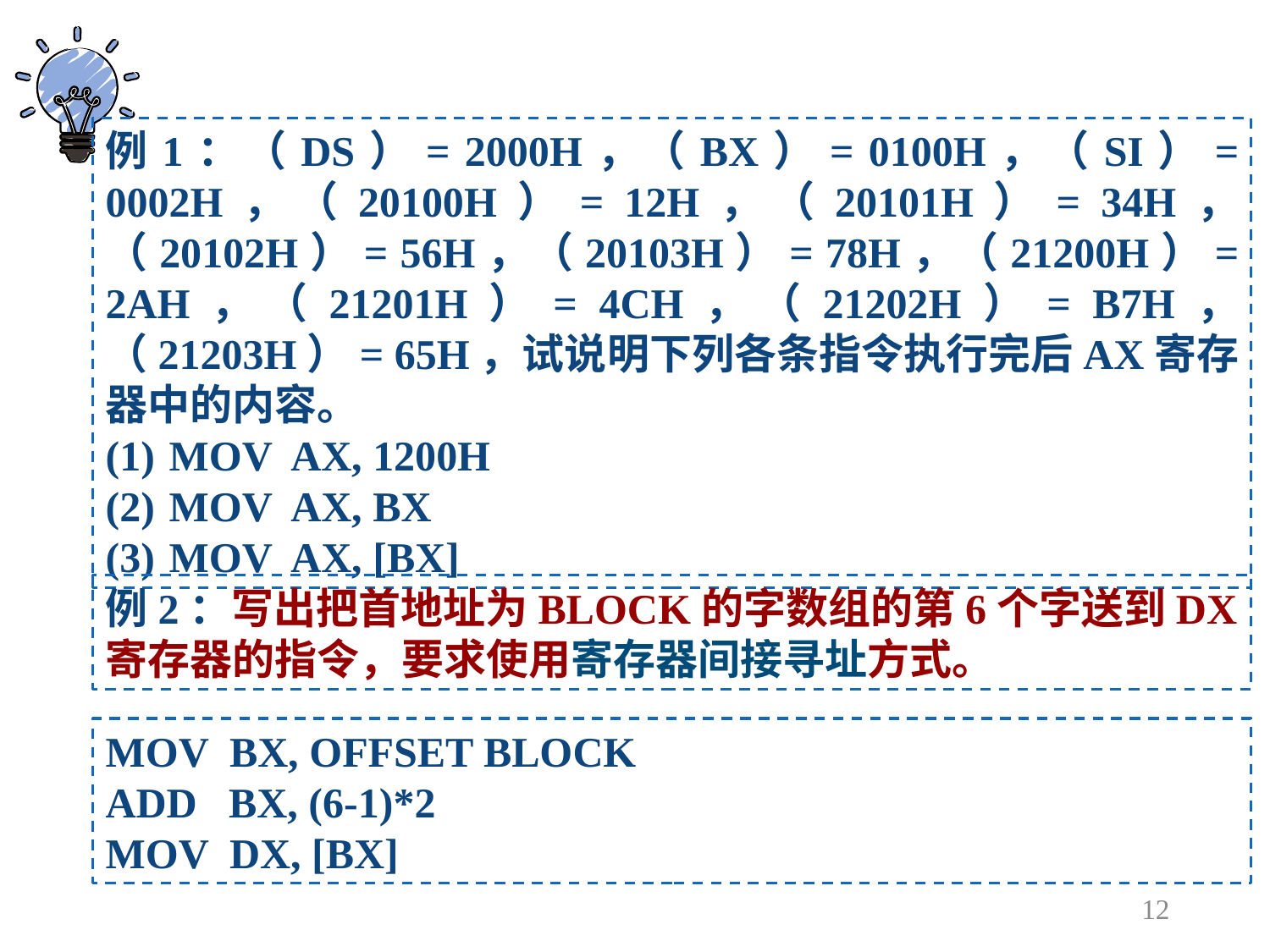

例1：（DS）= 2000H，（BX）= 0100H，（SI）= 0002H，（20100H）= 12H，（20101H）= 34H，（20102H）= 56H，（20103H）= 78H，（21200H）= 2AH，（21201H）= 4CH，（21202H）= B7H，（21203H）= 65H，试说明下列各条指令执行完后AX寄存器中的内容。
MOV  AX, 1200H
MOV  AX, BX
MOV  AX, [BX]
例2：写出把首地址为BLOCK的字数组的第6个字送到DX寄存器的指令，要求使用寄存器间接寻址方式。
MOV  BX, OFFSET BLOCK
ADD   BX, (6-1)*2
MOV  DX, [BX]
12